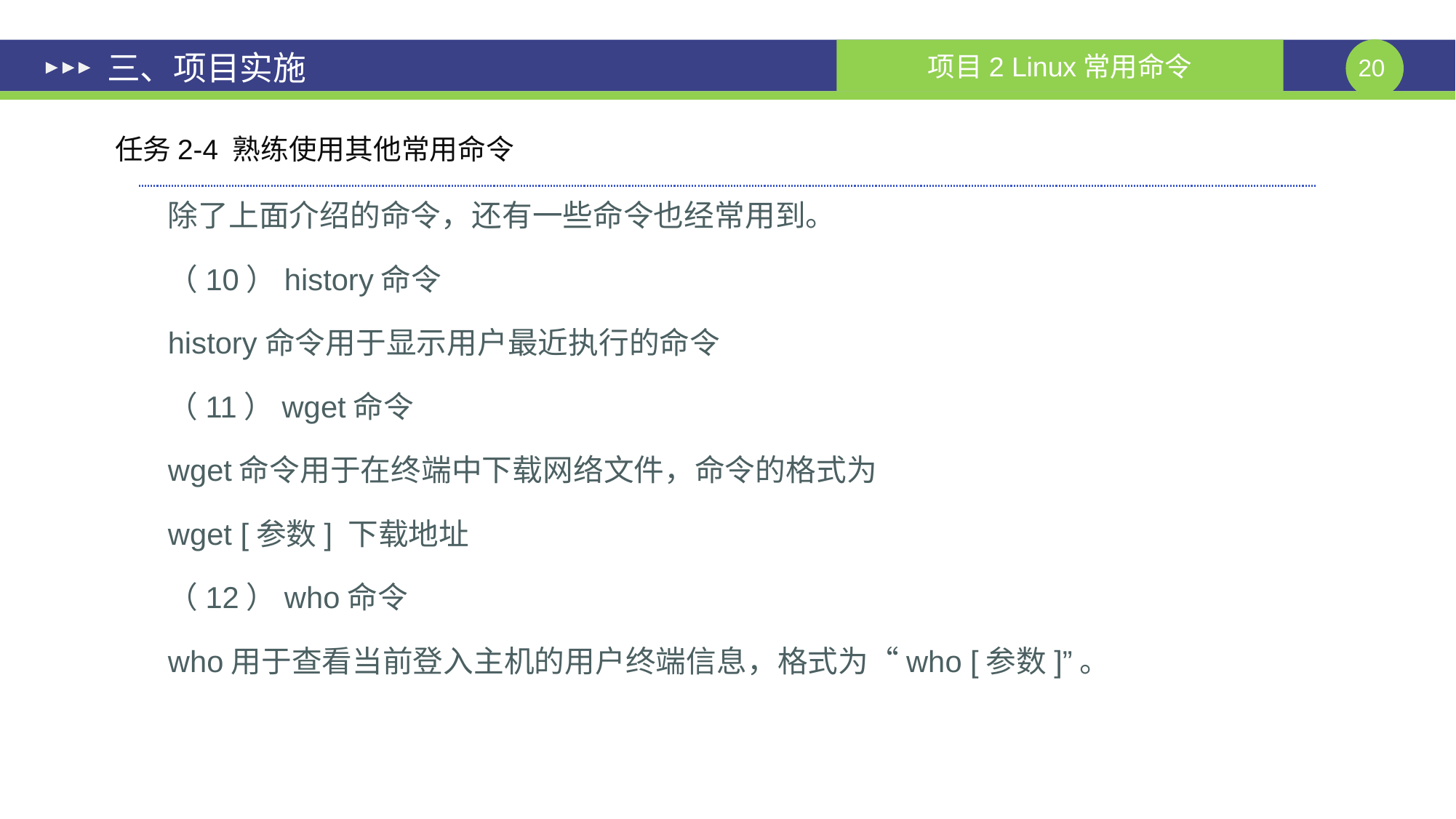

# 三、项目实施
任务2-4 熟练使用其他常用命令
除了上面介绍的命令，还有一些命令也经常用到。
（10）history命令
history命令用于显示用户最近执行的命令
（11）wget命令
wget命令用于在终端中下载网络文件，命令的格式为
wget [参数] 下载地址
（12）who命令
who用于查看当前登入主机的用户终端信息，格式为“who [参数]”。